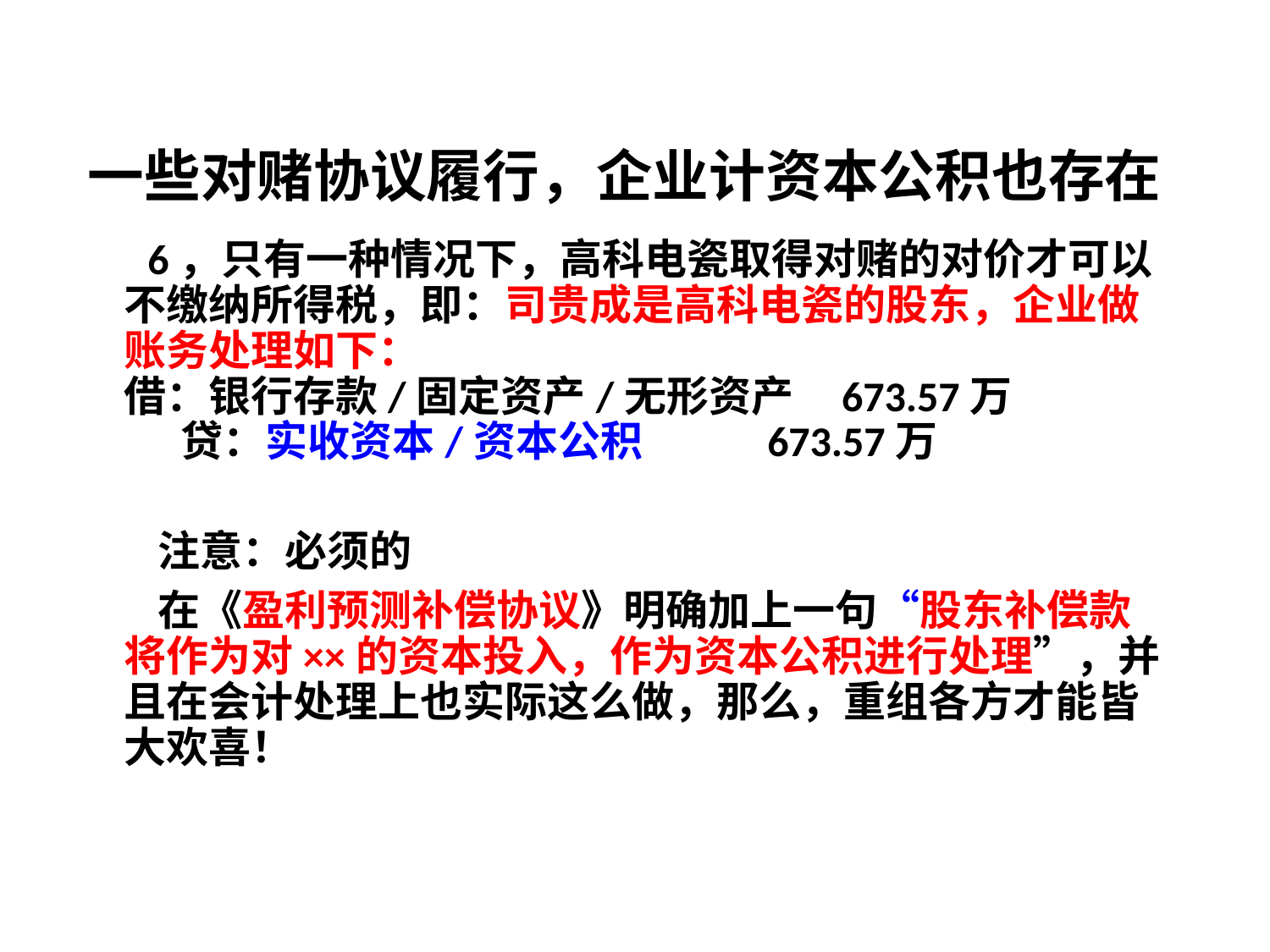

6，只有一种情况下，高科电瓷取得对赌的对价才可以不缴纳所得税，即：司贵成是高科电瓷的股东，企业做账务处理如下：
借：银行存款/固定资产/无形资产    673.57万
      贷：实收资本/资本公积            673.57万
     注意：必须的
     在《盈利预测补偿协议》明确加上一句“股东补偿款将作为对××的资本投入，作为资本公积进行处理”，并且在会计处理上也实际这么做，那么，重组各方才能皆大欢喜！

# 一些对赌协议履行，企业计资本公积也存在